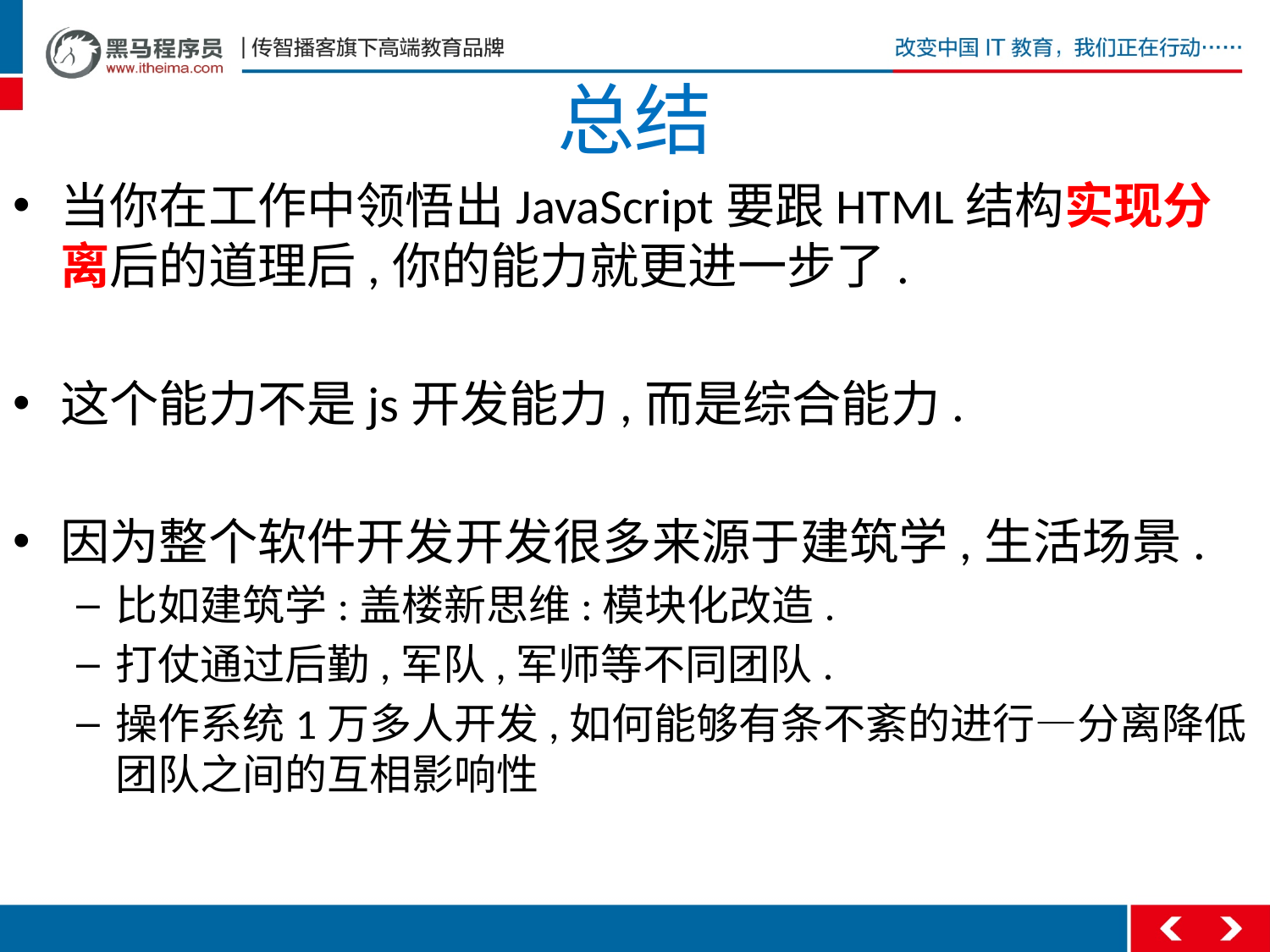

# 总结
当你在工作中领悟出JavaScript要跟HTML结构实现分离后的道理后,你的能力就更进一步了.

这个能力不是js开发能力,而是综合能力.

因为整个软件开发开发很多来源于建筑学,生活场景.
比如建筑学:盖楼新思维:模块化改造.
打仗通过后勤,军队,军师等不同团队.
操作系统1万多人开发,如何能够有条不紊的进行—分离降低团队之间的互相影响性